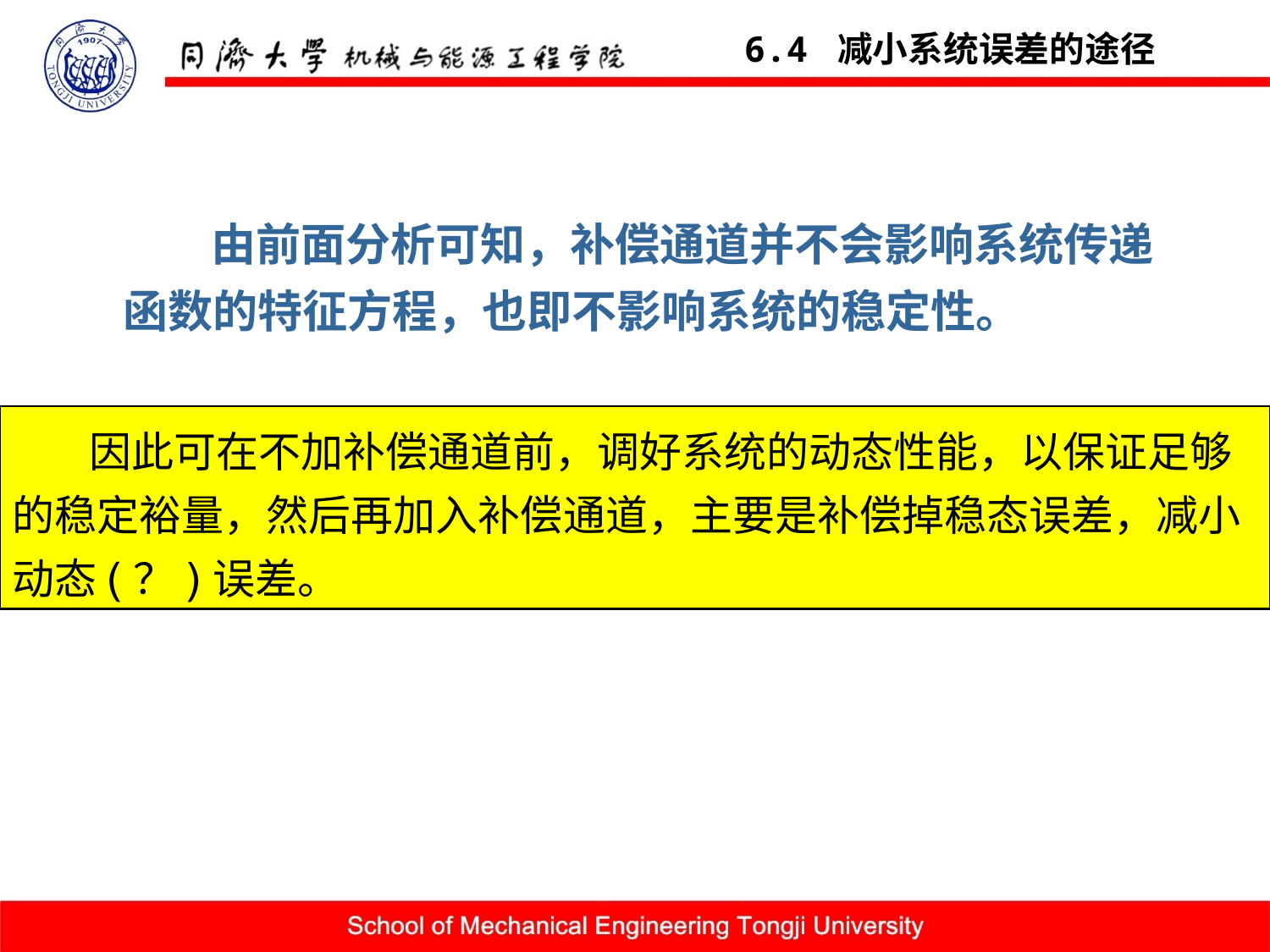

6.4 减小系统误差的途径
        由前面分析可知，补偿通道并不会影响系统传递函数的特征方程，也即不影响系统的稳定性。
       因此可在不加补偿通道前，调好系统的动态性能，以保证足够的稳定裕量，然后再加入补偿通道，主要是补偿掉稳态误差，减小动态(？)误差。